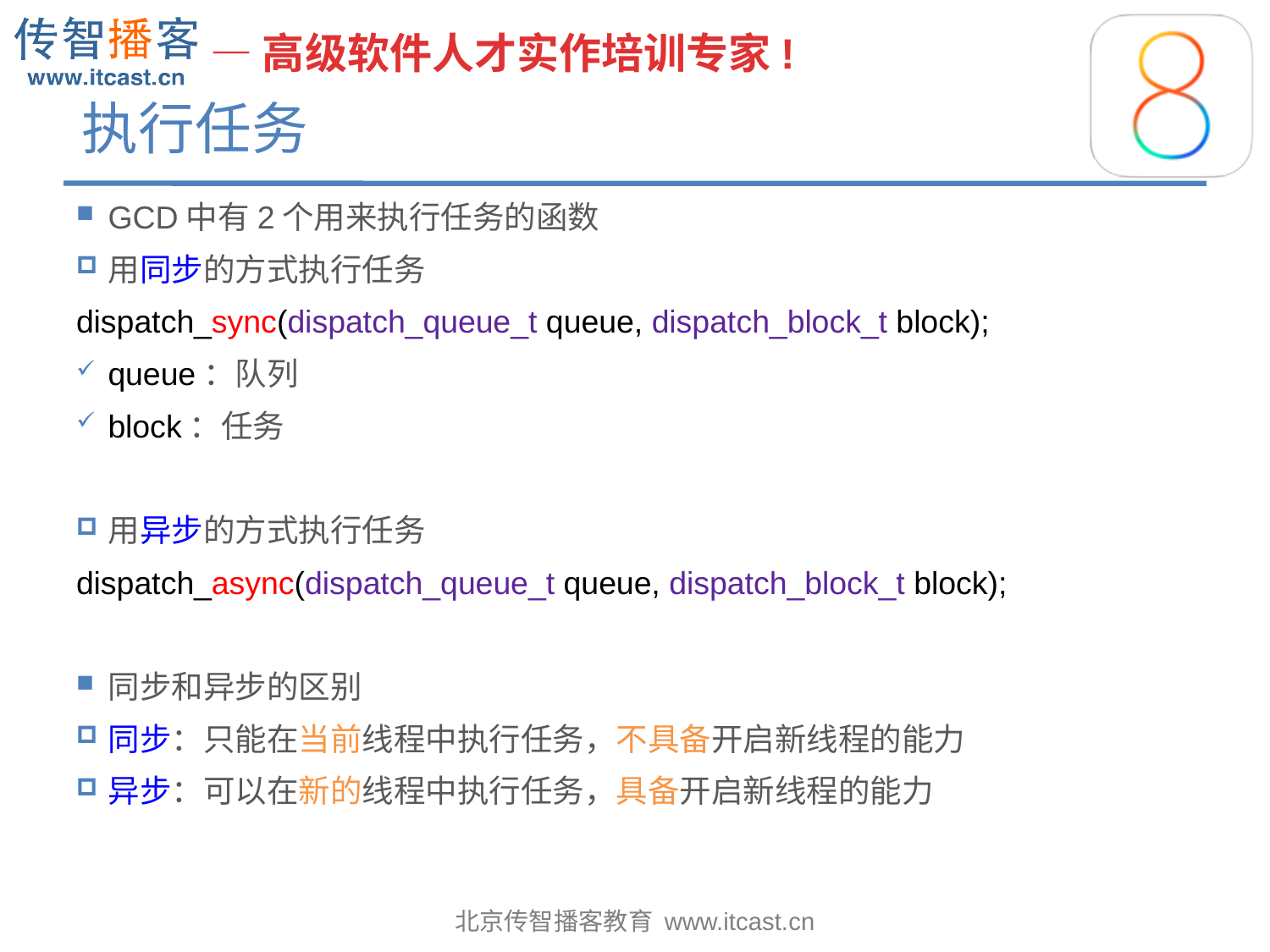

# 执行任务
GCD中有2个用来执行任务的函数
用同步的方式执行任务
dispatch_sync(dispatch_queue_t queue, dispatch_block_t block);
queue：队列
block：任务

用异步的方式执行任务
dispatch_async(dispatch_queue_t queue, dispatch_block_t block);

同步和异步的区别
同步：只能在当前线程中执行任务，不具备开启新线程的能力
异步：可以在新的线程中执行任务，具备开启新线程的能力